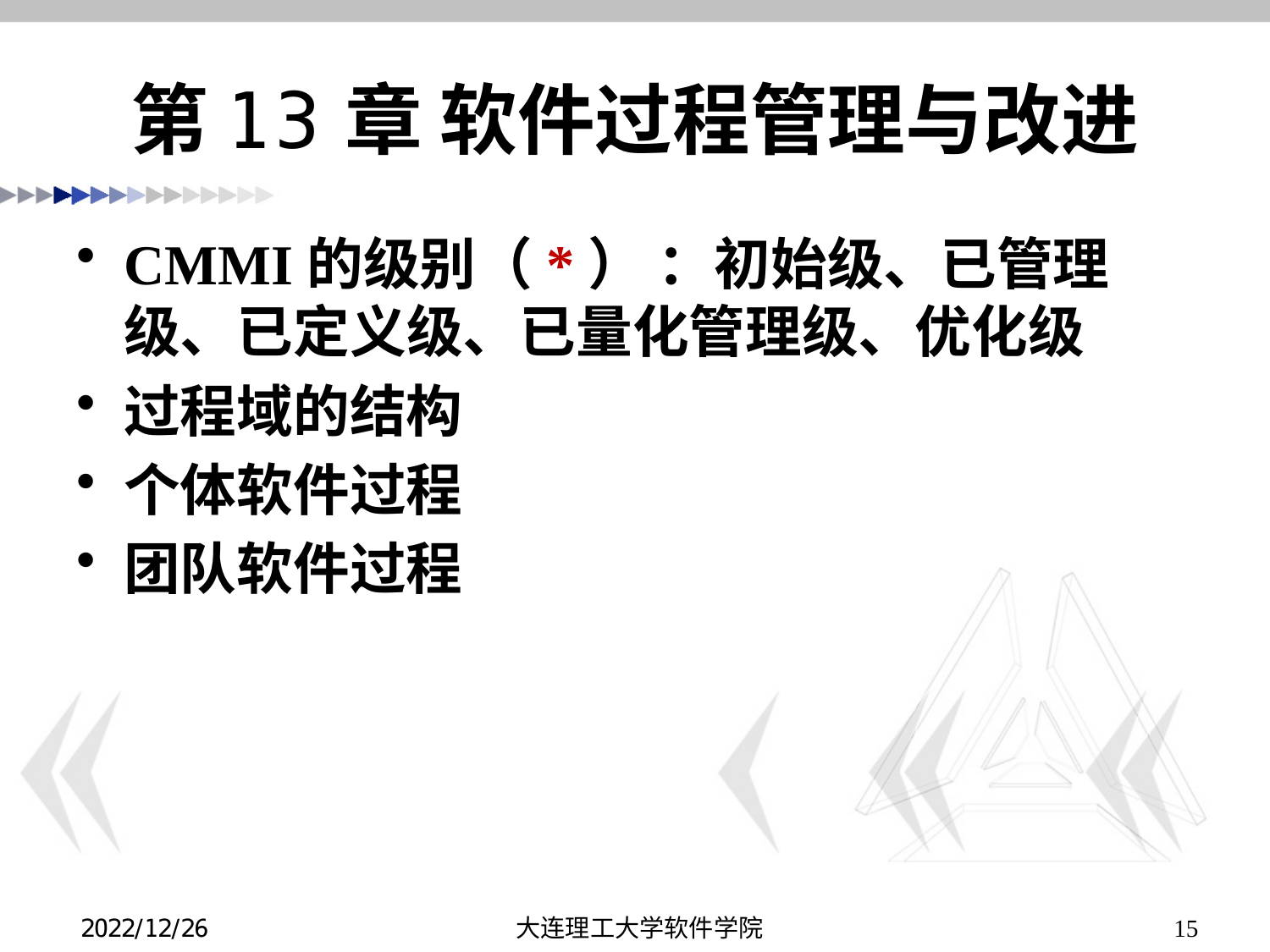

# 第13章 软件过程管理与改进
CMMI的级别（*） ：初始级、已管理级、已定义级、已量化管理级、优化级
过程域的结构
个体软件过程
团队软件过程
2022/12/26
大连理工大学软件学院
15